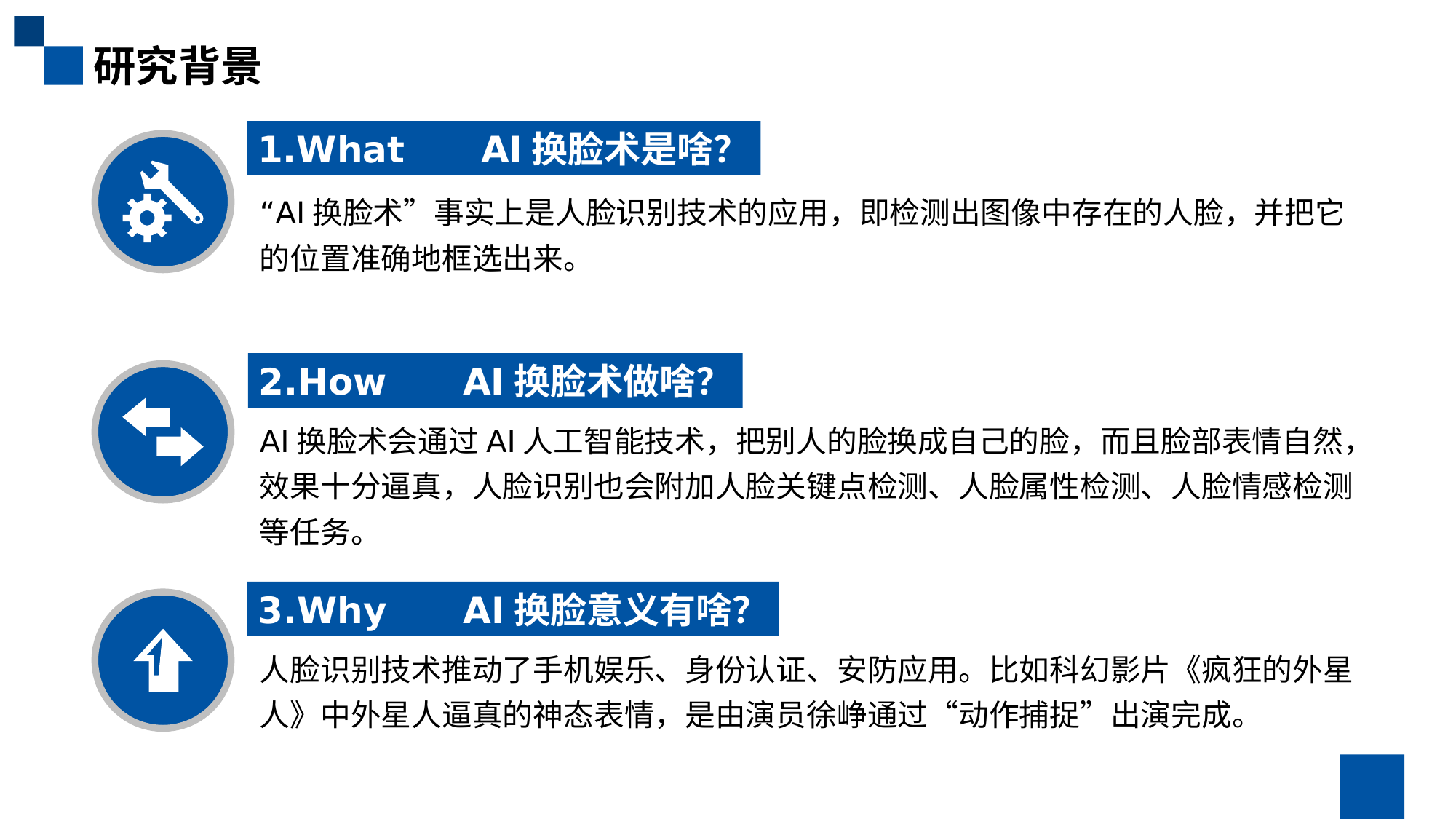

研究背景
1.What      AI换脸术是啥？

“AI换脸术”事实上是人脸识别技术的应用，即检测出图像中存在的人脸，并把它的位置准确地框选出来。
2.How      AI换脸术做啥？

AI换脸术会通过AI人工智能技术，把别人的脸换成自己的脸，而且脸部表情自然，效果十分逼真，人脸识别也会附加人脸关键点检测、人脸属性检测、人脸情感检测等任务。
3.Why      AI换脸意义有啥？

人脸识别技术推动了手机娱乐、身份认证、安防应用。比如科幻影片《疯狂的外星人》中外星人逼真的神态表情，是由演员徐峥通过“动作捕捉”出演完成。
5